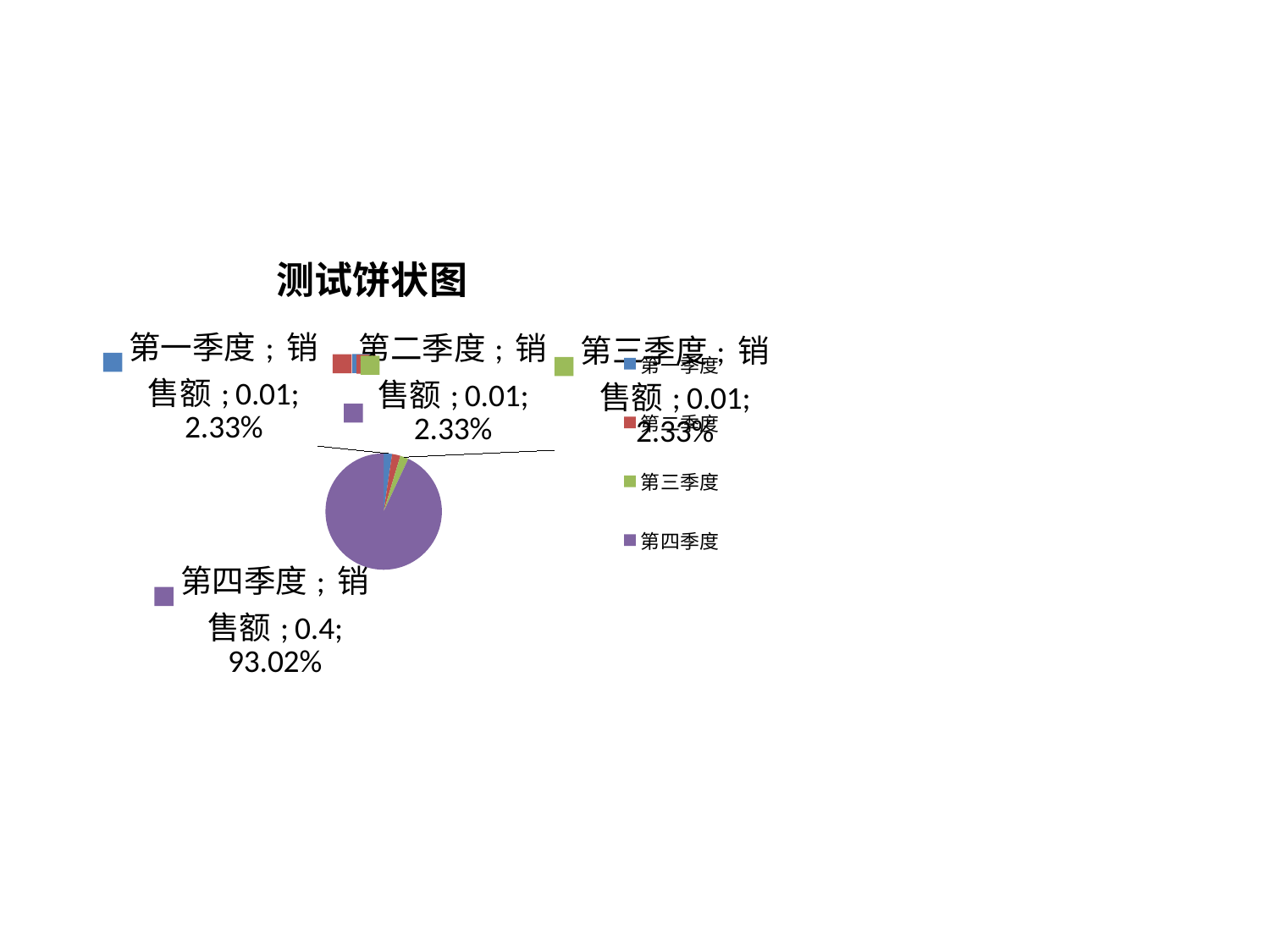

#

### Chart: 测试饼状图

| Category | 销售额 |
|---|---|
| 第一季度 | 0.010000000000000005 |
| 第二季度 | 0.010000000000000005 |
| 第三季度 | 0.010000000000000005 |
| 第四季度 | 0.4 |